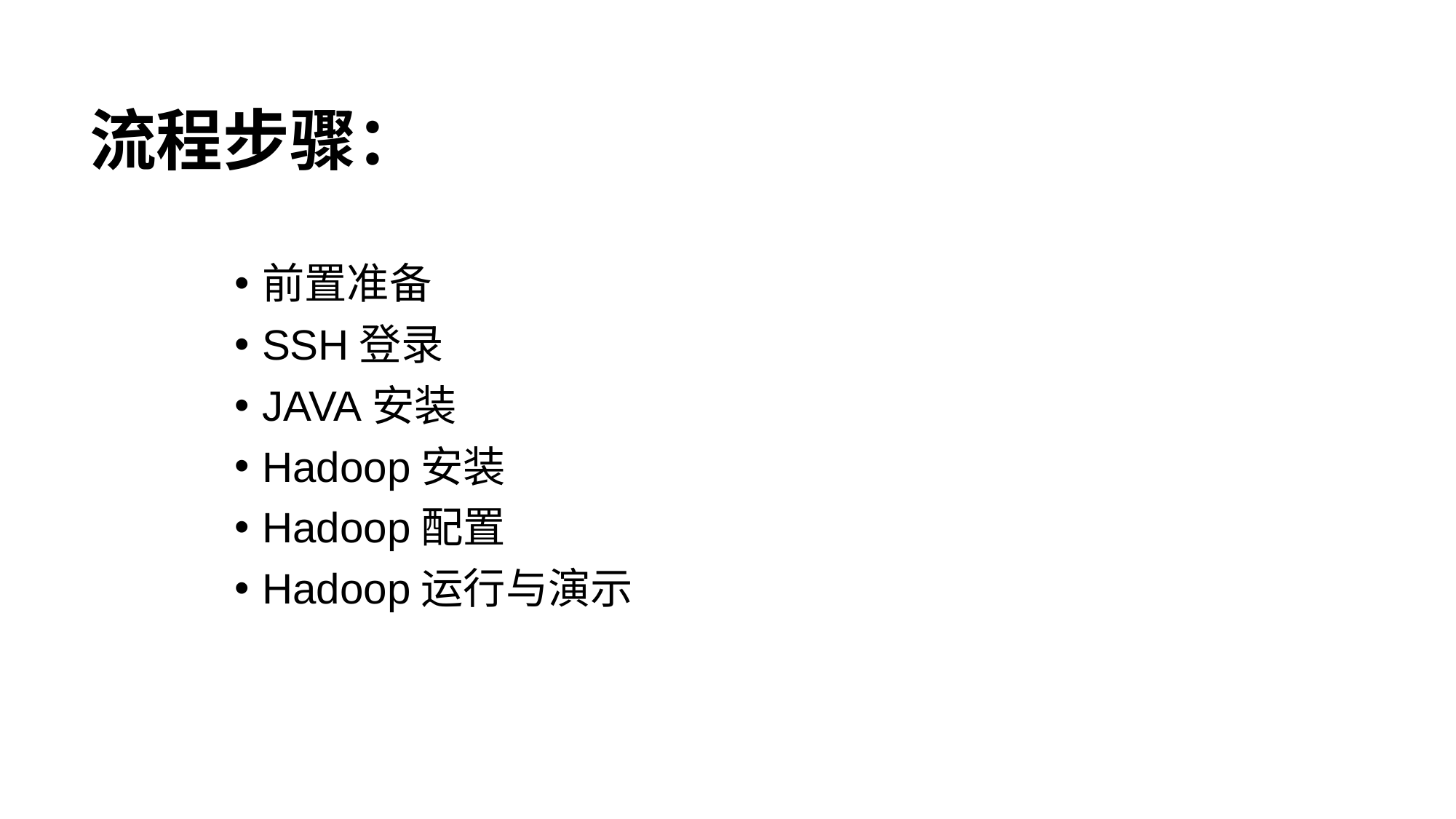

# 流程步骤：
前置准备
SSH登录
JAVA安装
Hadoop安装
Hadoop配置
Hadoop运行与演示